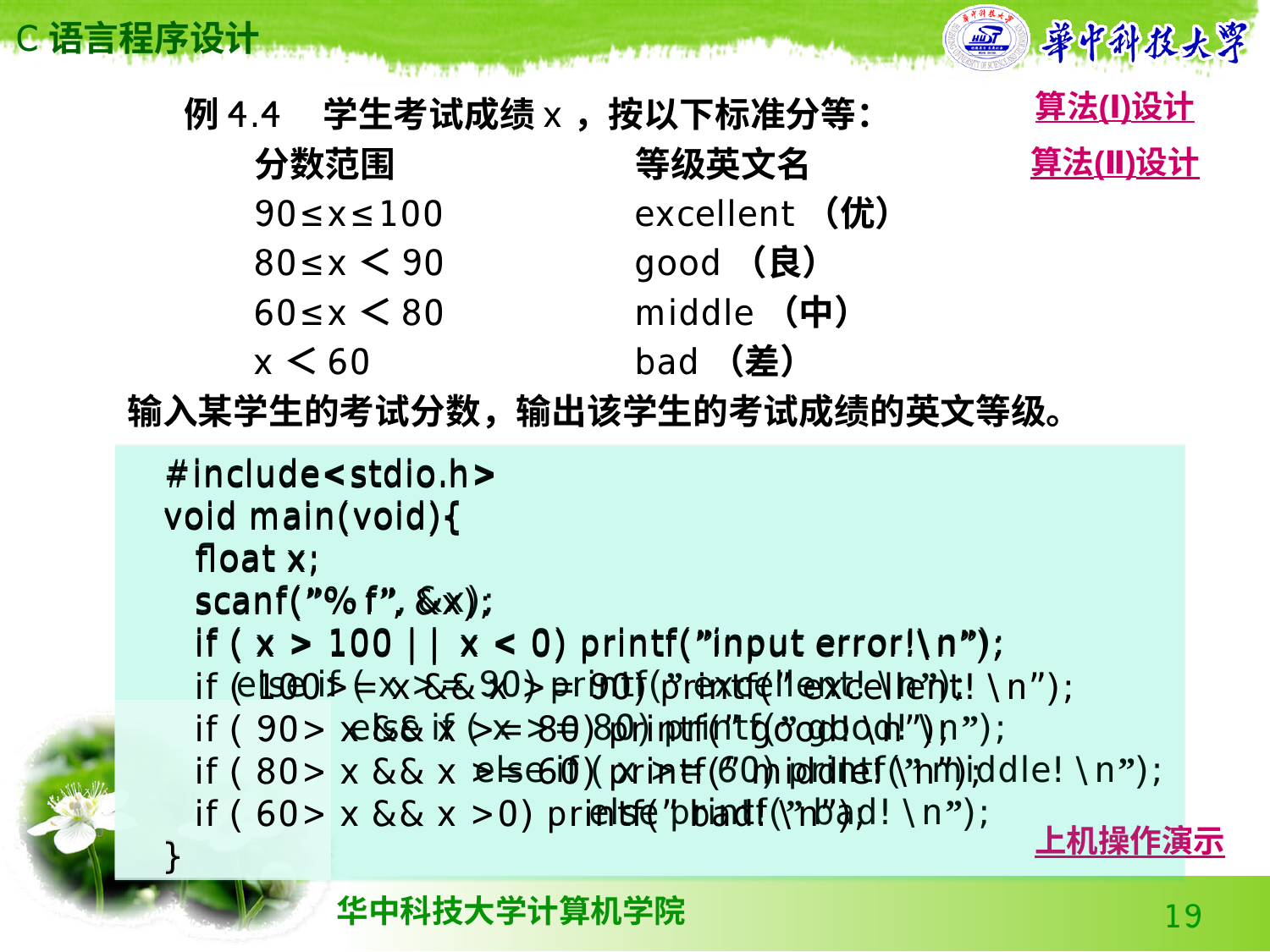

算法(Ⅰ)设计
      例4.4   学生考试成绩x，按以下标准分等：
	分数范围		等级英文名
	90≤x≤100		excellent（优）
	80≤x＜90		good（良）
	60≤x＜80		middle（中）
	x＜60			bad（差）
输入某学生的考试分数，输出该学生的考试成绩的英文等级。
算法(Ⅱ)设计
#include<stdio.h>
void main(void){
   float x;
   scanf(”%f”, &x);
   if ( x > 100 || x < 0) printf(”input error!\n”);
       else if ( x >= 90) printf(” excellent! \n”);
                  else if ( x >= 80) printf(” good! \n”);
                              else if ( x >= 60) printf(” middle! \n”);
                                         else printf(” bad! \n”);
}

#include<stdio.h>
void main(void){
   float x;
   scanf(”%f”, &x);
   if ( x > 100 || x < 0) printf(”input error!\n”);
   if ( 100>= x && x >= 90) printf(” excellent! \n”);
   if ( 90> x && x >= 80) printf(” good! \n”);
   if ( 80> x && x >= 60) printf(” middle! \n”);
   if ( 60> x && x >0) printf(” bad! \n”);
}

上机操作演示
19